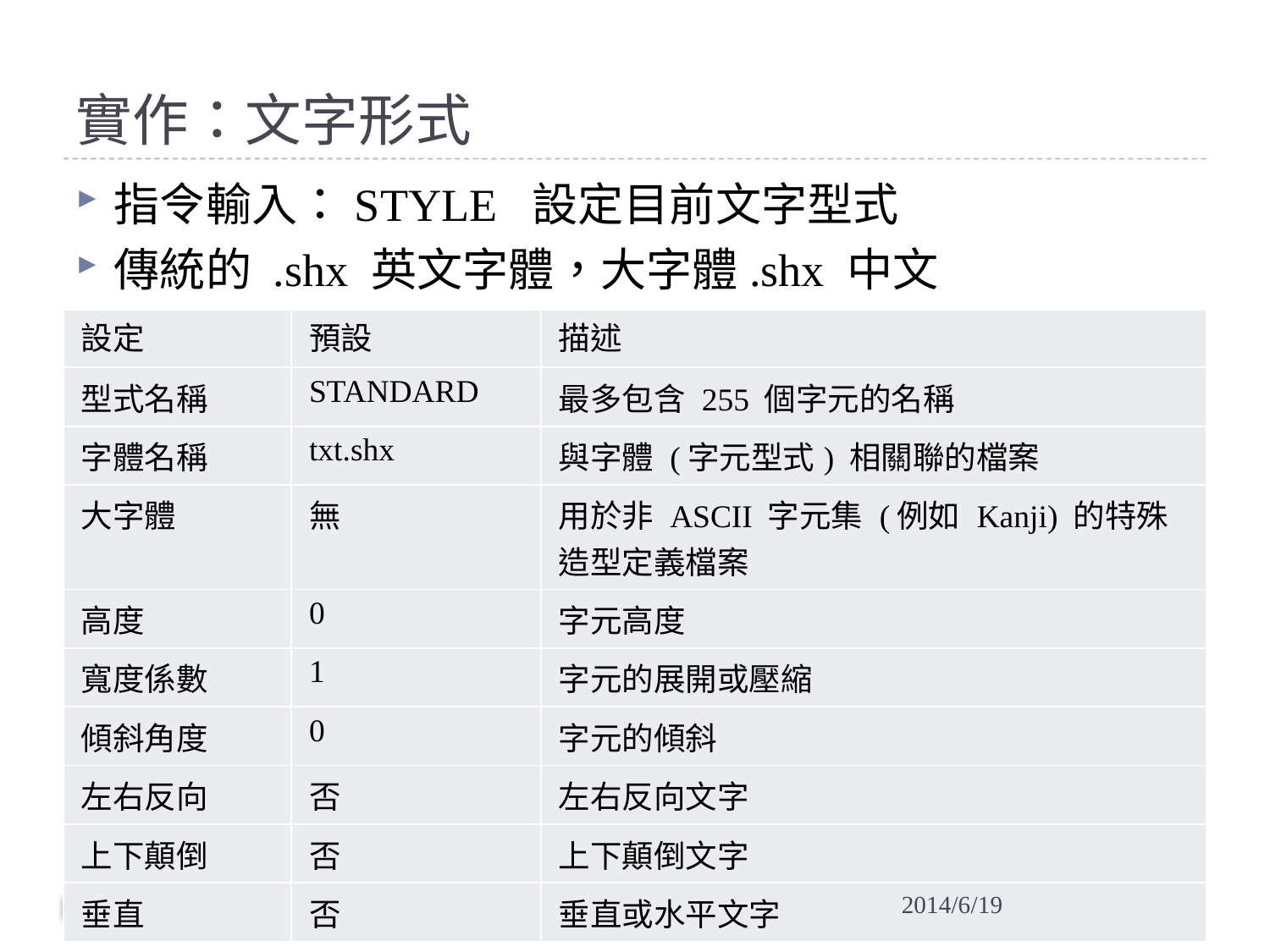

# 實作：文字形式
指令輸入：STYLE  設定目前文字型式
傳統的 .shx 英文字體，大字體.shx 中文

| 設定 | 預設 | 描述 |
| --- | --- | --- |
| 型式名稱 | STANDARD | 最多包含 255 個字元的名稱 |
| 字體名稱 | txt.shx | 與字體 (字元型式) 相關聯的檔案 |
| 大字體 | 無 | 用於非 ASCII 字元集 (例如 Kanji) 的特殊造型定義檔案 |
| 高度 | 0 | 字元高度 |
| 寬度係數 | 1 | 字元的展開或壓縮 |
| 傾斜角度 | 0 | 字元的傾斜 |
| 左右反向 | 否 | 左右反向文字 |
| 上下顛倒 | 否 | 上下顛倒文字 |
| 垂直 | 否 | 垂直或水平文字 |
47
2014/6/19